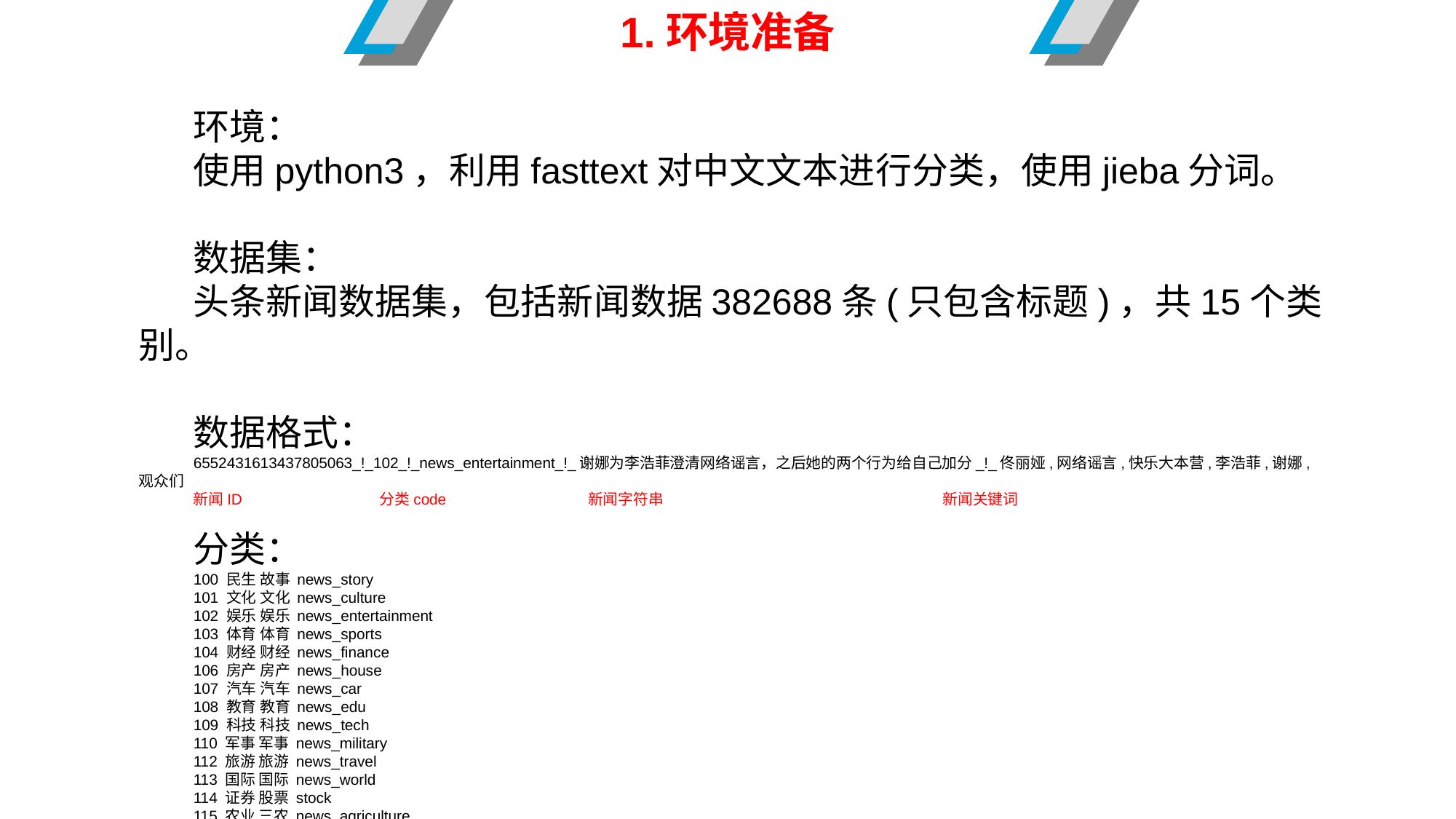

1.环境准备
环境：
使用python3，利用fasttext对中文文本进行分类，使用jieba分词。

数据集：
头条新闻数据集，包括新闻数据382688条(只包含标题)，共15个类别。

数据格式：
6552431613437805063_!_102_!_news_entertainment_!_谢娜为李浩菲澄清网络谣言，之后她的两个行为给自己加分_!_佟丽娅,网络谣言,快乐大本营,李浩菲,谢娜,观众们
新闻ID                                分类code                                 新闻字符串                                                                                 新闻关键词

分类：
100 民生 故事 news_story
101 文化 文化 news_culture
102 娱乐 娱乐 news_entertainment
103 体育 体育 news_sports
104 财经 财经 news_finance
106 房产 房产 news_house
107 汽车 汽车 news_car
108 教育 教育 news_edu
109 科技 科技 news_tech
110 军事 军事 news_military
112 旅游 旅游 news_travel
113 国际 国际 news_world
114 证券 股票 stock
115 农业 三农 news_agriculture
116 电竞 游戏 news_game